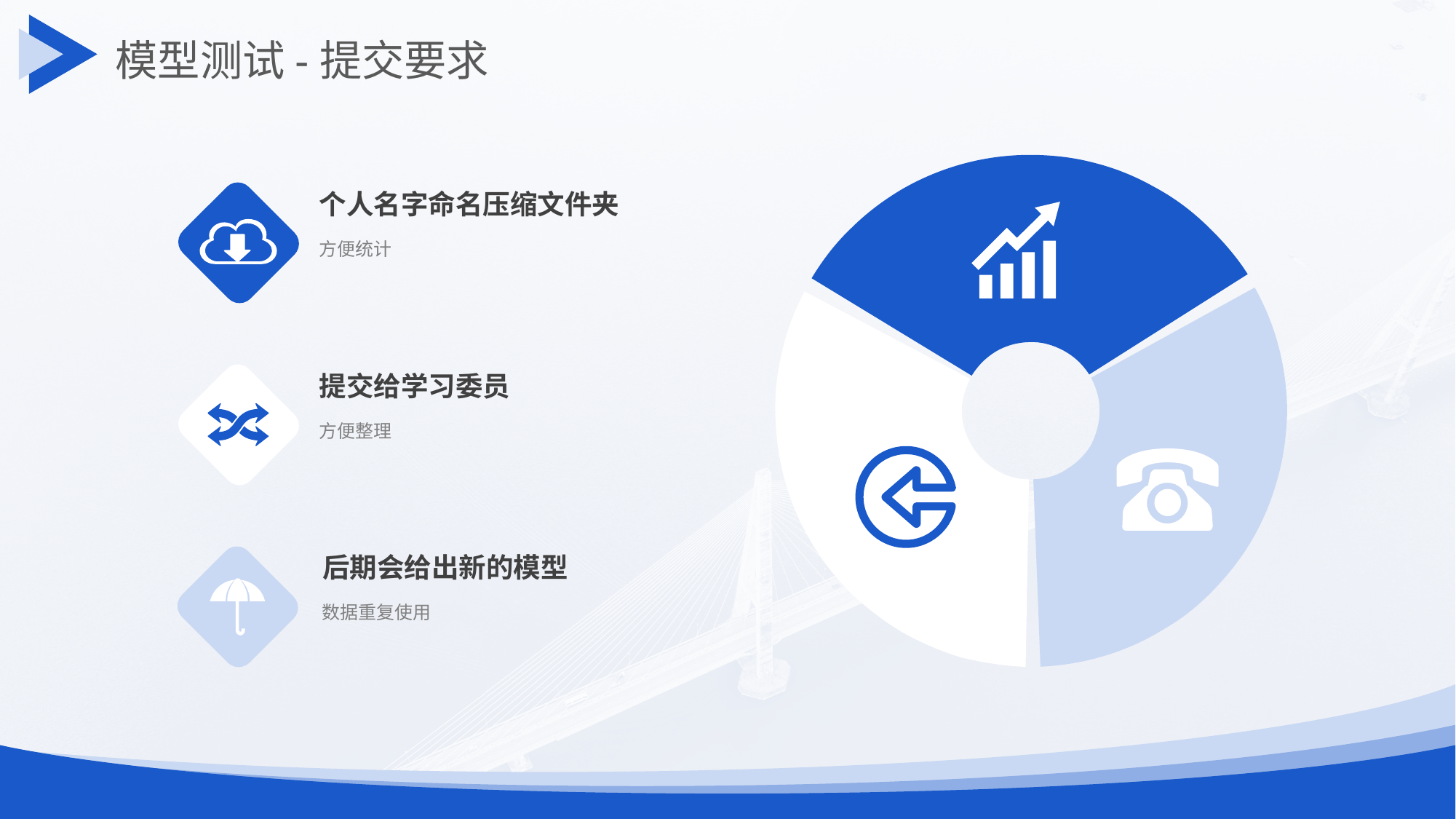

模型测试-提交要求

个人名字命名压缩文件夹

方便统计
提交给学习委员

方便整理
后期会给出新的模型

数据重复使用